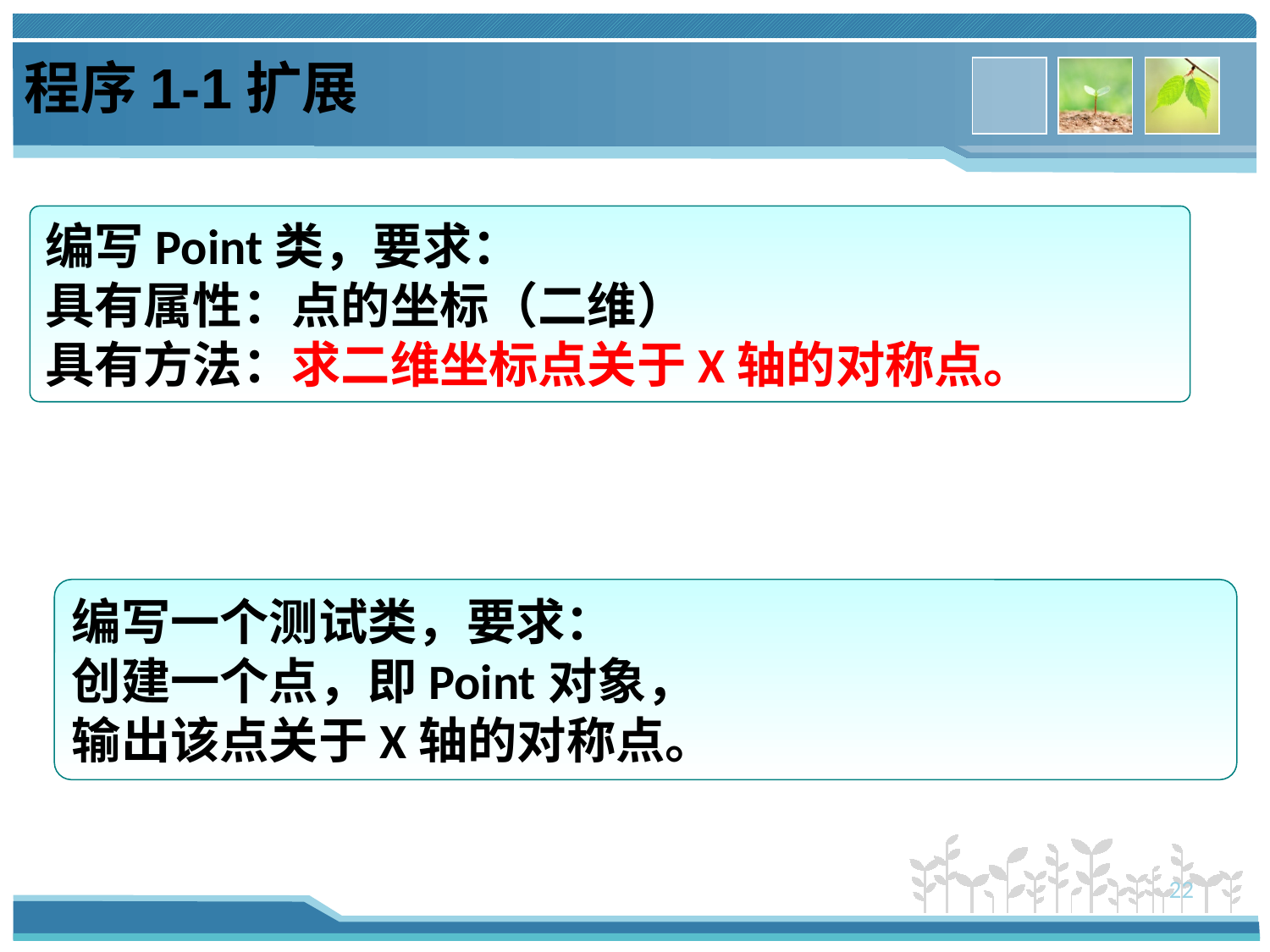

程序1-1扩展
编写Point类，要求：
具有属性：点的坐标（二维）
具有方法：求二维坐标点关于X轴的对称点。
编写一个测试类，要求：
创建一个点，即Point对象，
输出该点关于X轴的对称点。
22